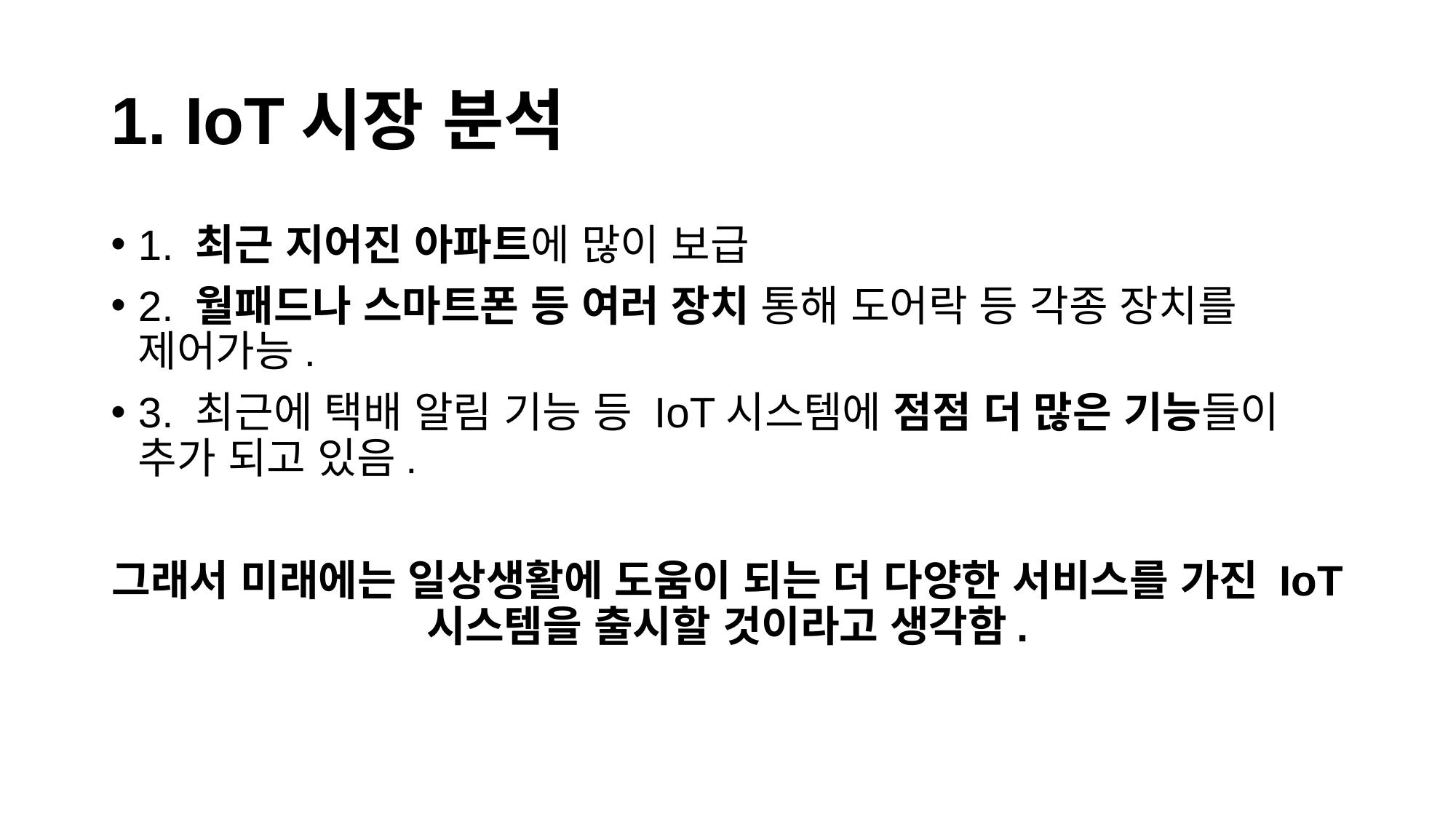

# 1. IoT시장 분석
1. 최근 지어진 아파트에 많이 보급
2. 월패드나 스마트폰 등 여러 장치 통해 도어락 등 각종 장치를 제어가능.
3. 최근에 택배 알림 기능 등 IoT시스템에 점점 더 많은 기능들이 추가 되고 있음.

그래서 미래에는 일상생활에 도움이 되는 더 다양한 서비스를 가진 IoT 시스템을 출시할 것이라고 생각함.